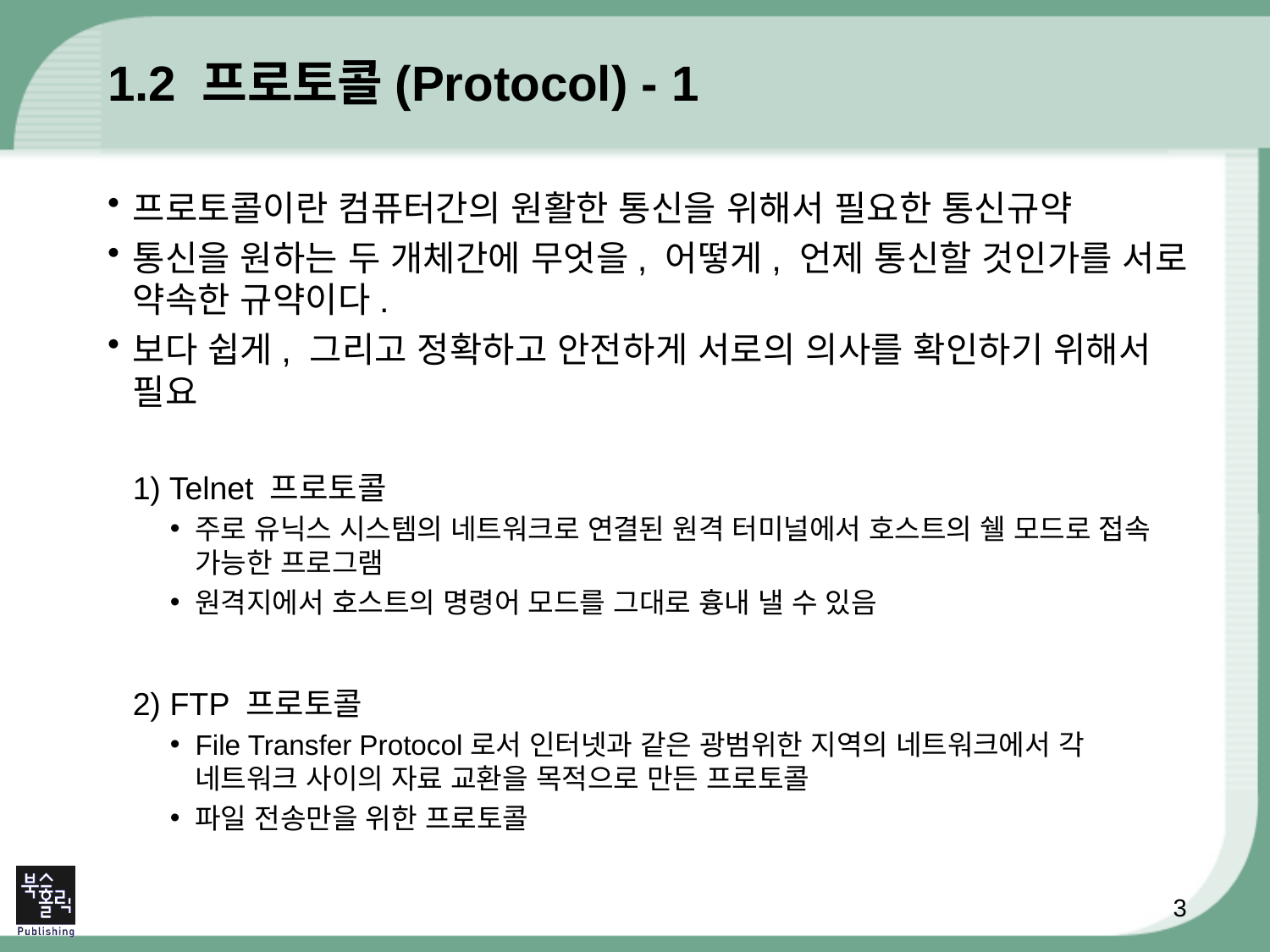

# 1.2 프로토콜(Protocol) - 1
프로토콜이란 컴퓨터간의 원활한 통신을 위해서 필요한 통신규약
통신을 원하는 두 개체간에 무엇을, 어떻게, 언제 통신할 것인가를 서로 약속한 규약이다.
보다 쉽게, 그리고 정확하고 안전하게 서로의 의사를 확인하기 위해서 필요

1) Telnet 프로토콜
주로 유닉스 시스템의 네트워크로 연결된 원격 터미널에서 호스트의 쉘 모드로 접속 가능한 프로그램
원격지에서 호스트의 명령어 모드를 그대로 흉내 낼 수 있음

2) FTP 프로토콜
File Transfer Protocol로서 인터넷과 같은 광범위한 지역의 네트워크에서 각 네트워크 사이의 자료 교환을 목적으로 만든 프로토콜
파일 전송만을 위한 프로토콜
3